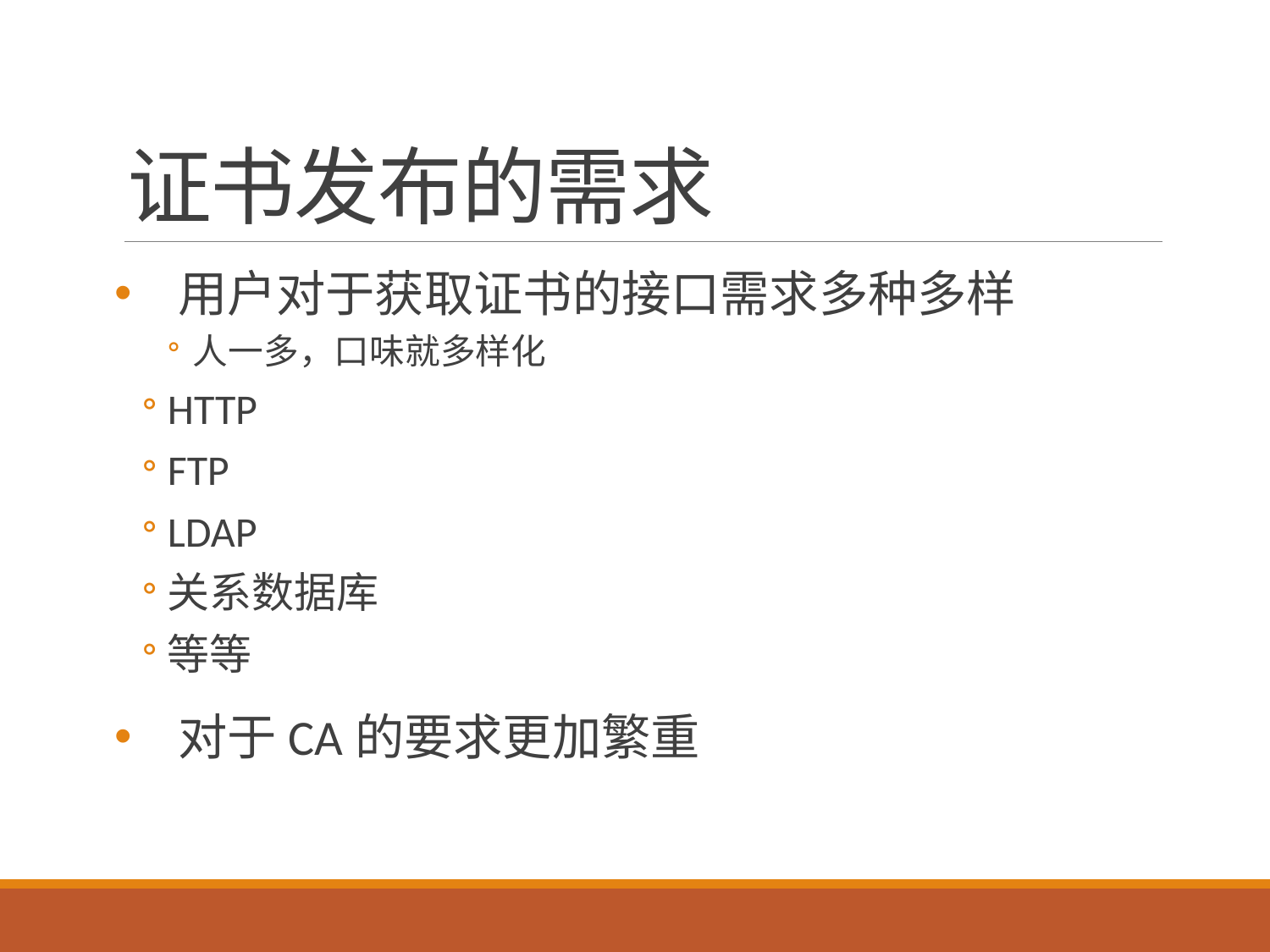

# 证书发布的需求
用户对于获取证书的接口需求多种多样
人一多，口味就多样化
HTTP
FTP
LDAP
关系数据库
等等
对于CA的要求更加繁重
42